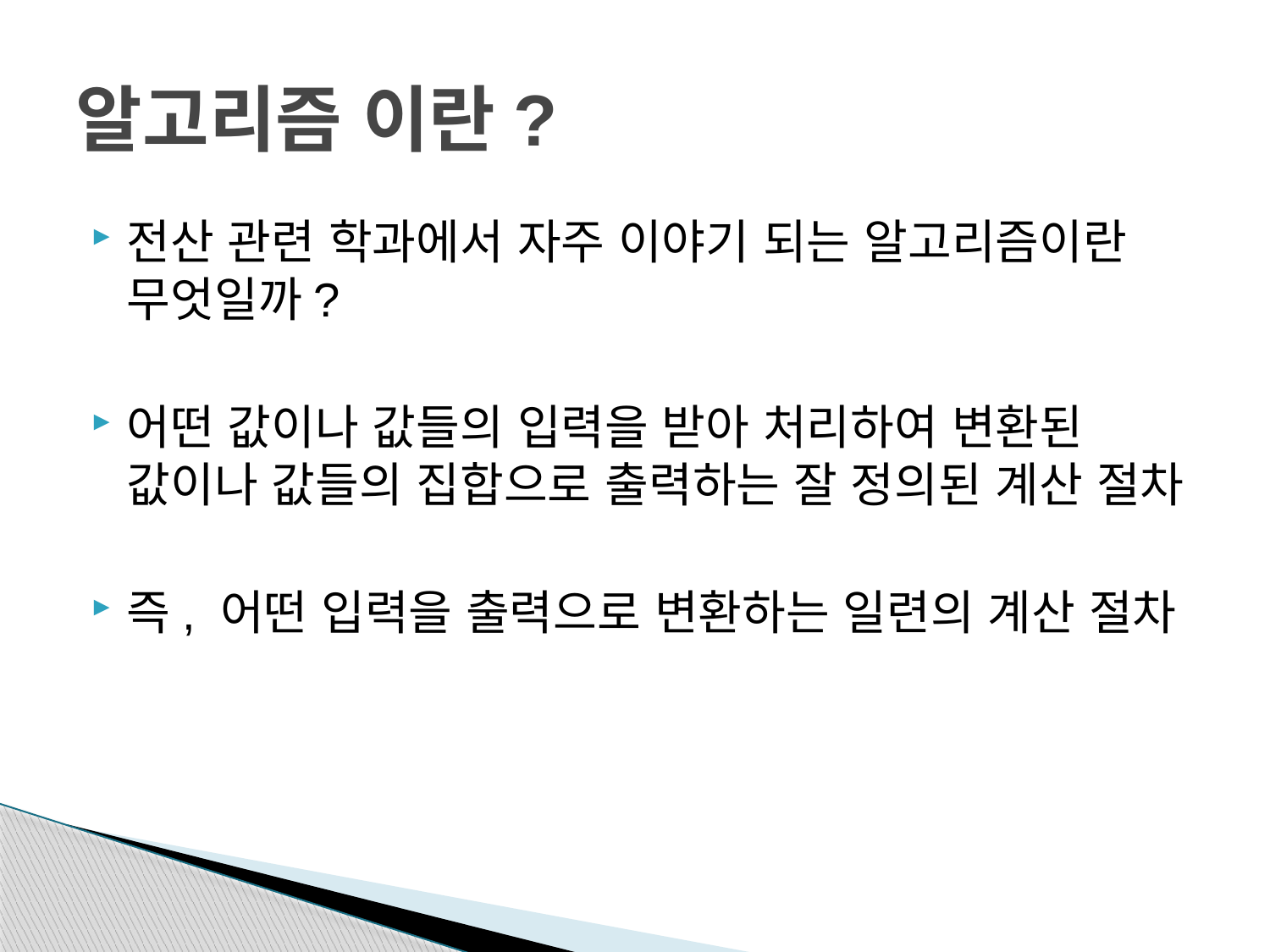

# 알고리즘 이란?
전산 관련 학과에서 자주 이야기 되는 알고리즘이란 무엇일까?

어떤 값이나 값들의 입력을 받아 처리하여 변환된 값이나 값들의 집합으로 출력하는 잘 정의된 계산 절차

즉, 어떤 입력을 출력으로 변환하는 일련의 계산 절차